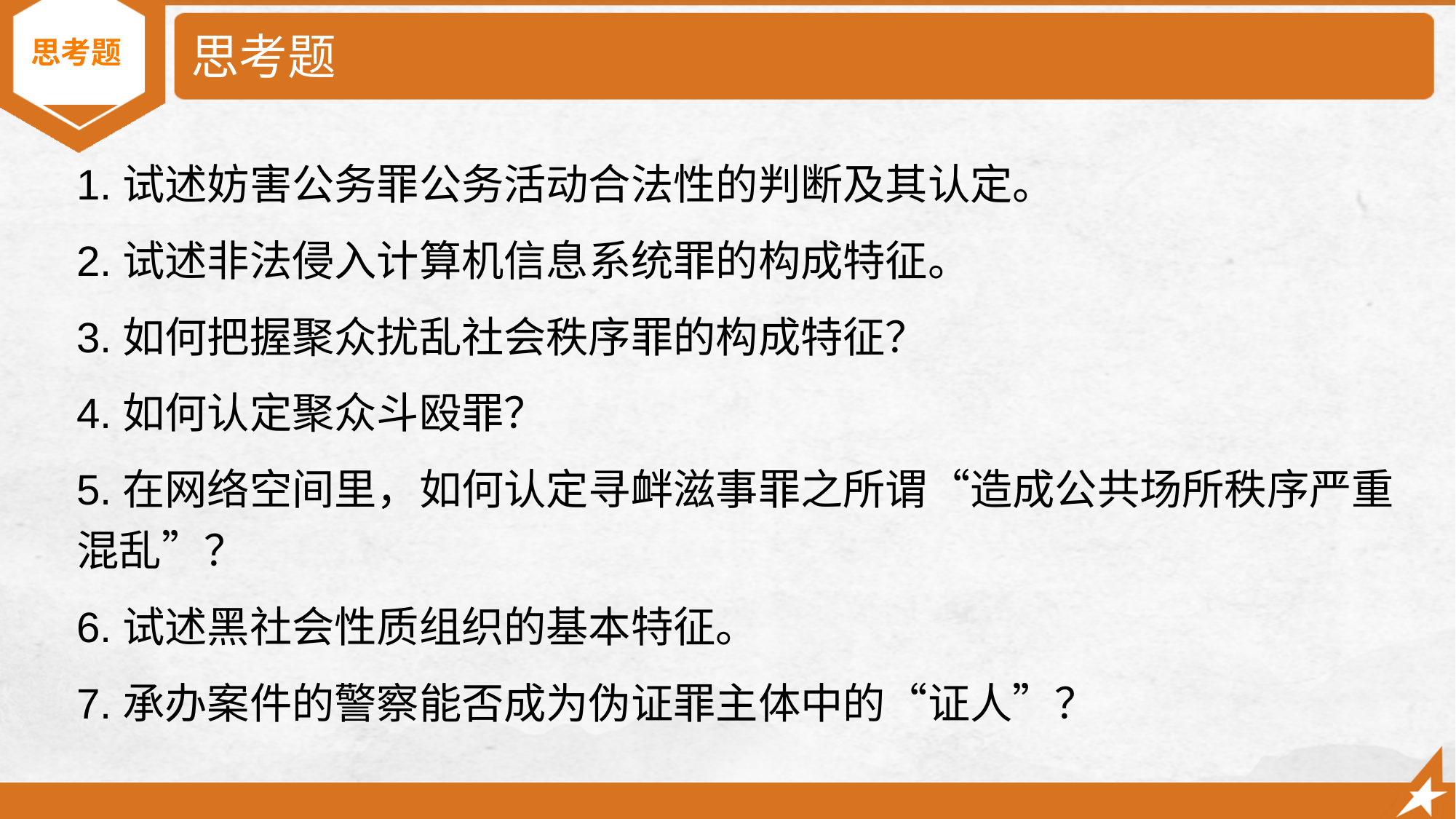

# 思考题
  思考题

1.试述妨害公务罪公务活动合法性的判断及其认定。
2.试述非法侵入计算机信息系统罪的构成特征。
3.如何把握聚众扰乱社会秩序罪的构成特征？
4.如何认定聚众斗殴罪？
5.在网络空间里，如何认定寻衅滋事罪之所谓“造成公共场所秩序严重混乱”？
6.试述黑社会性质组织的基本特征。
7.承办案件的警察能否成为伪证罪主体中的“证人”？